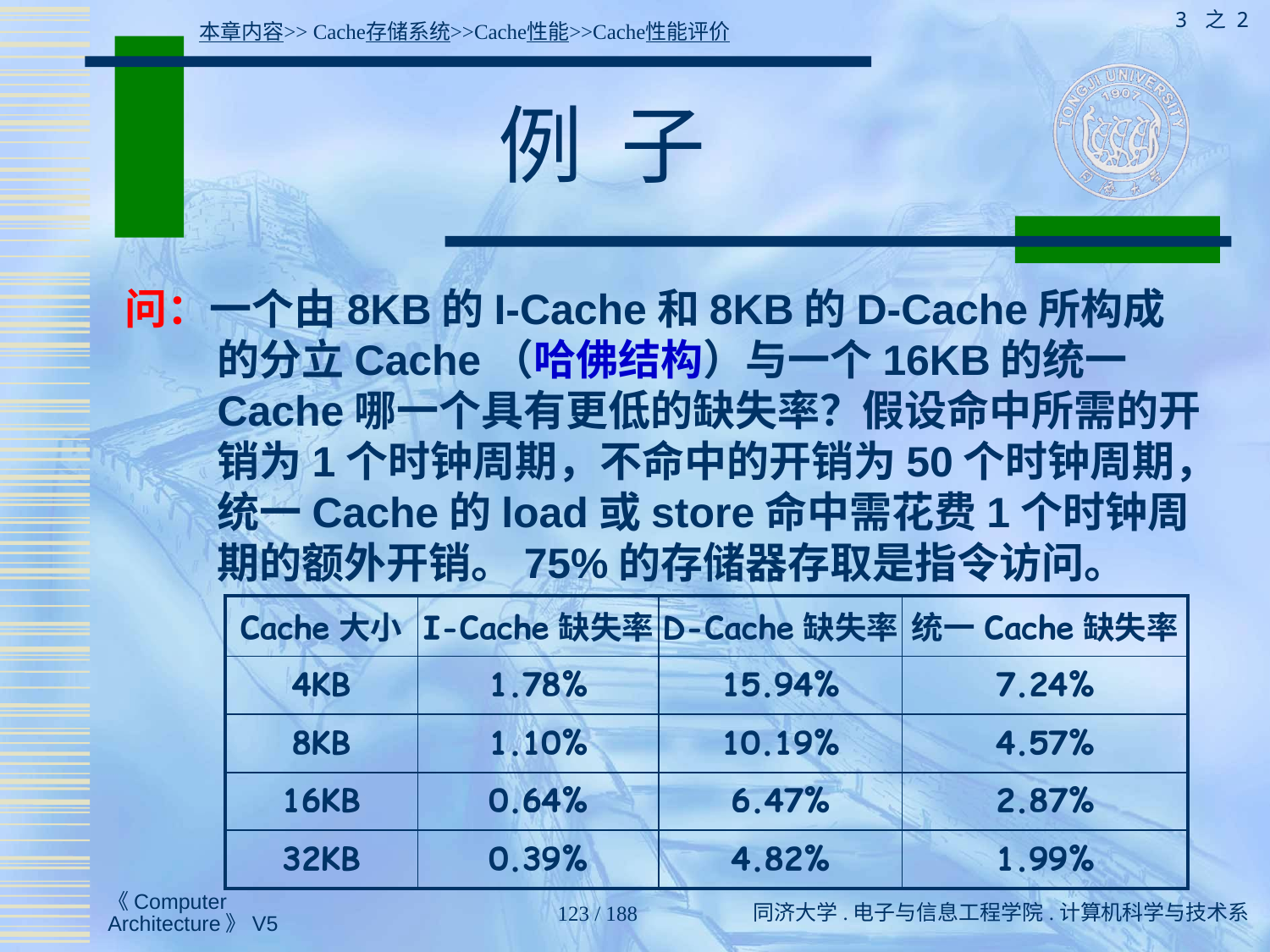

3 之 2
本章内容>> Cache存储系统>>Cache性能>>Cache性能评价
# 例  子
问：一个由8KB的I-Cache和8KB的D-Cache所构成的分立Cache（哈佛结构）与一个16KB的统一Cache哪一个具有更低的缺失率？假设命中所需的开销为1个时钟周期，不命中的开销为50个时钟周期，统一Cache的load或store命中需花费1个时钟周期的额外开销。75%的存储器存取是指令访问。
| Cache大小 | I-Cache缺失率 | D-Cache缺失率 | 统一Cache缺失率 |
| --- | --- | --- | --- |
| 4KB | 1.78% | 15.94% | 7.24% |
| 8KB | 1.10% | 10.19% | 4.57% |
| 16KB | 0.64% | 6.47% | 2.87% |
| 32KB | 0.39% | 4.82% | 1.99% |